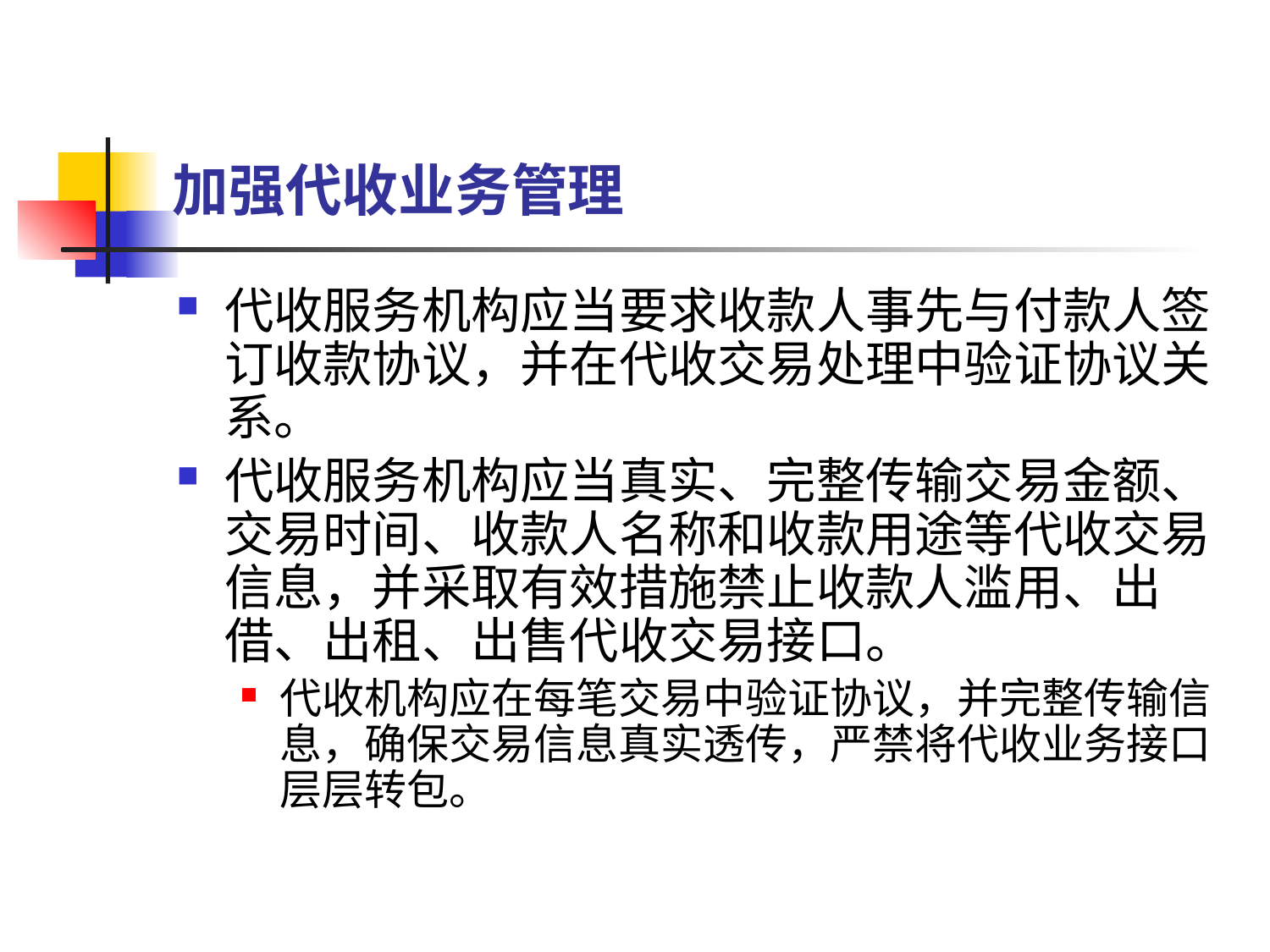

# 加强代收业务管理
代收服务机构应当要求收款人事先与付款人签订收款协议，并在代收交易处理中验证协议关系。
代收服务机构应当真实、完整传输交易金额、交易时间、收款人名称和收款用途等代收交易信息，并采取有效措施禁止收款人滥用、出借、出租、出售代收交易接口。
代收机构应在每笔交易中验证协议，并完整传输信息，确保交易信息真实透传，严禁将代收业务接口层层转包。